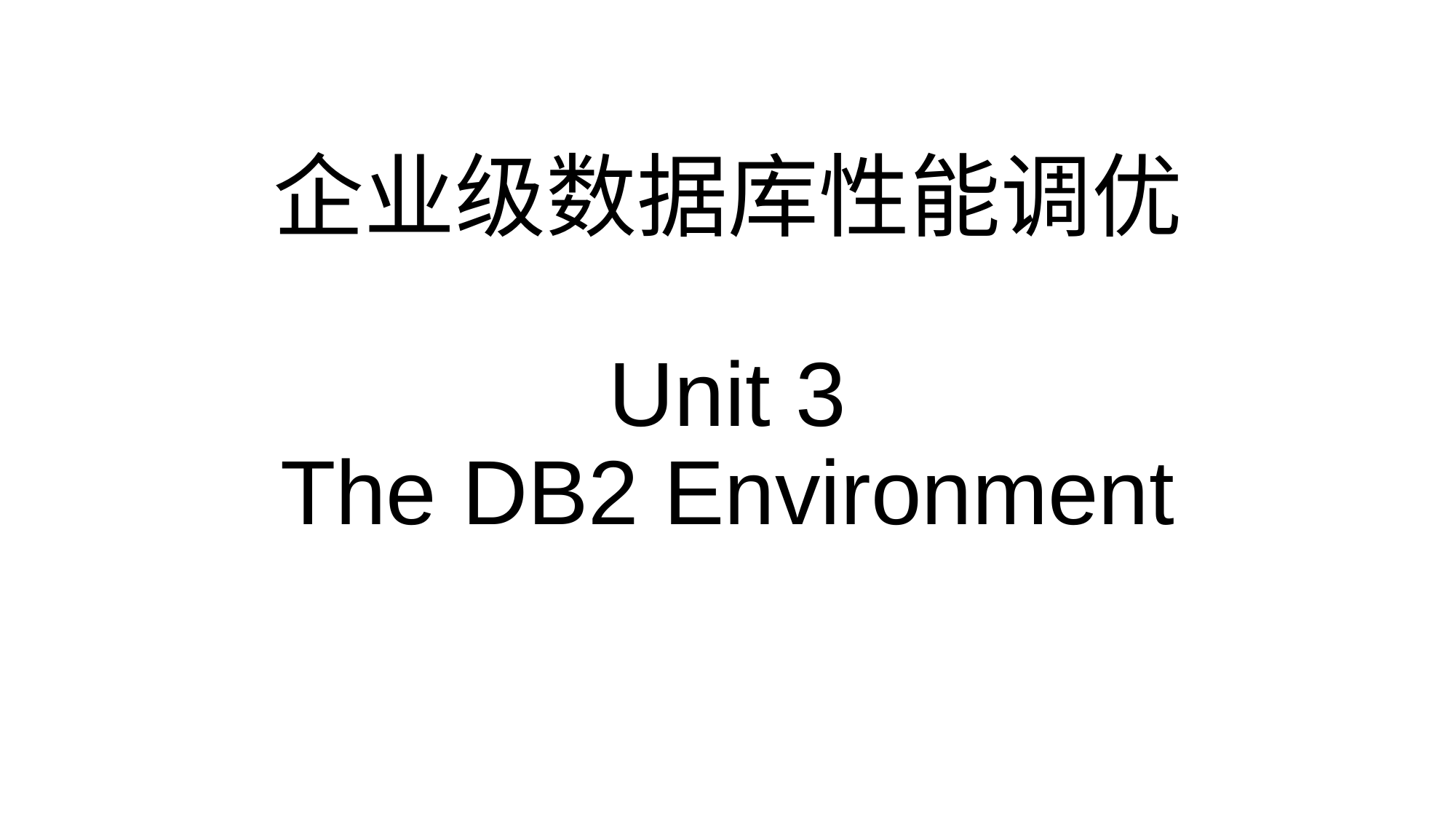

# 企业级数据库性能调优 Unit 3 The DB2 Environment